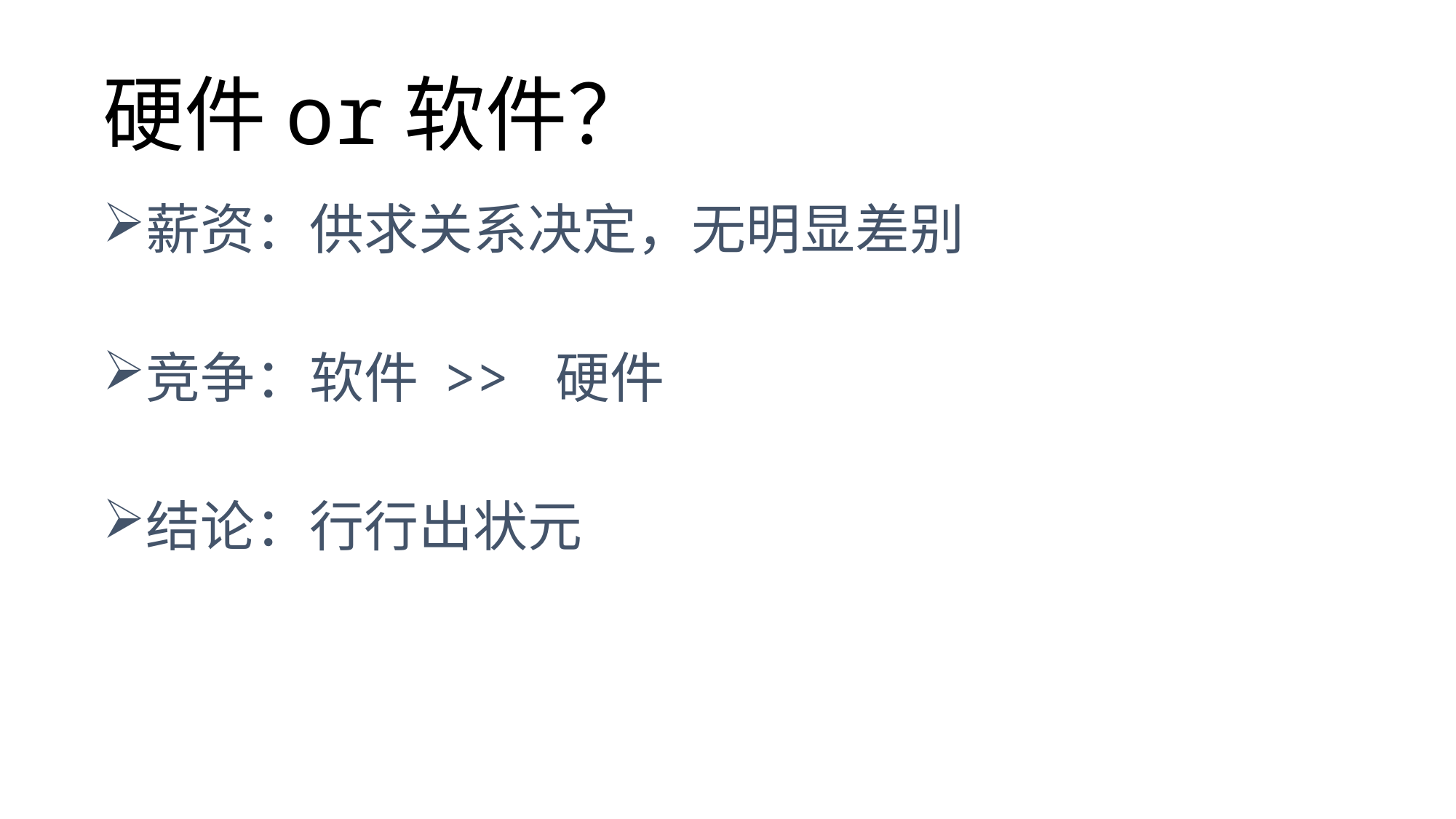

# 硬件or软件？
薪资：供求关系决定，无明显差别

竞争：软件 >> 硬件

结论：行行出状元